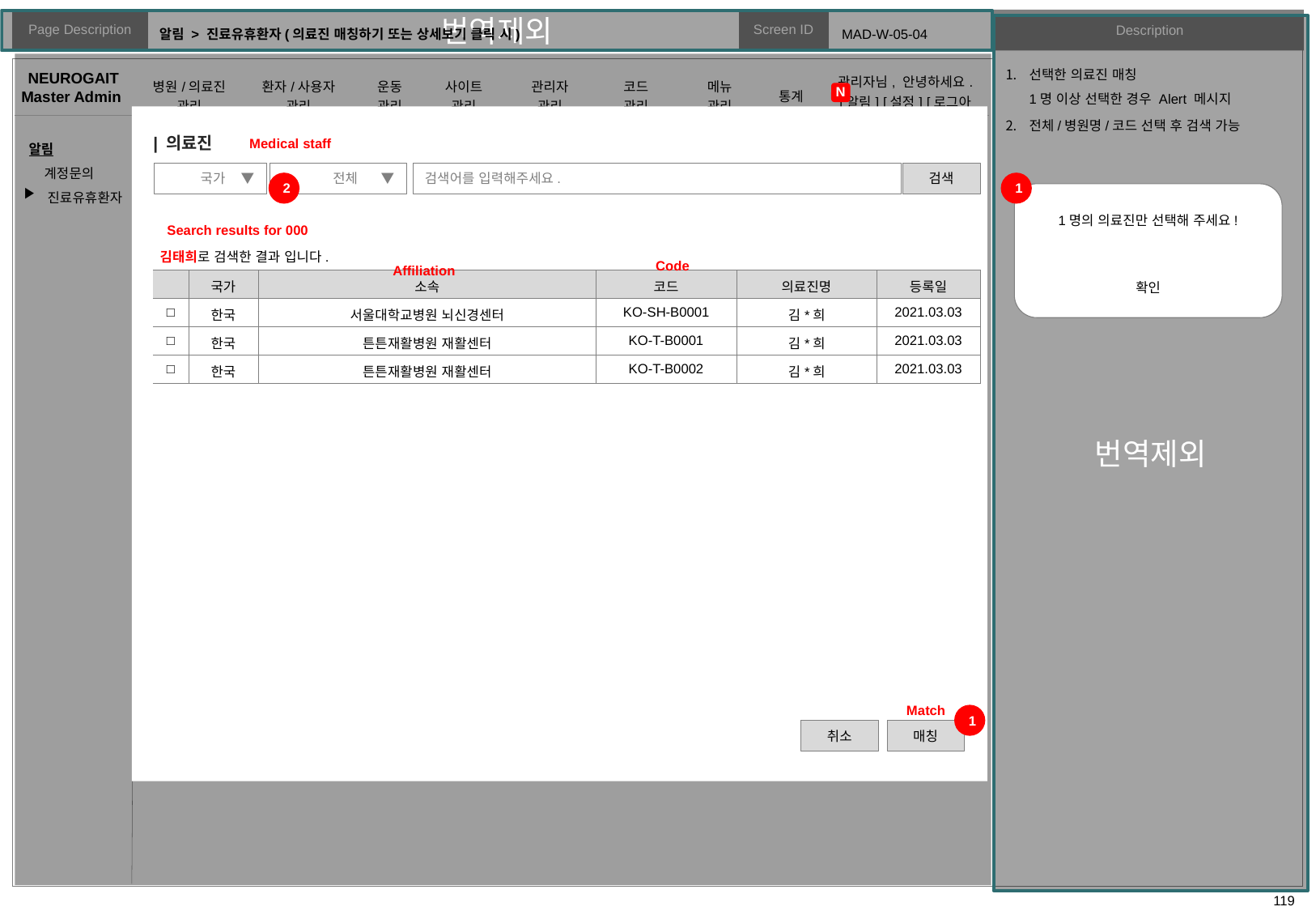

# 알림 > 진료유휴환자(의료진 매칭하기 또는 상세보기 클릭 시)
MAD-W-05-04
선택한 의료진 매칭
1명 이상 선택한 경우 Alert 메시지
전체/병원명/코드 선택 후 검색 가능

| 의료진
Medical staff
국가    ▼
전체      ▼
검색어를 입력해주세요.
검색
2
1
▶

1명의 의료진만 선택해 주세요!
확인
Search results for 000
김태희로 검색한 결과 입니다.
Code
Affiliation
|  | 국가 | 소속 | 코드 | 의료진명 | 등록일 |
| --- | --- | --- | --- | --- | --- |
| □ | 한국 | 서울대학교병원 뇌신경센터 | KO-SH-B0001 | 김\*희 | 2021.03.03 |
| □ | 한국 | 튼튼재활병원 재활센터 | KO-T-B0001 | 김\*희 | 2021.03.03 |
| □ | 한국 | 튼튼재활병원 재활센터 | KO-T-B0002 | 김\*희 | 2021.03.03 |
Match
1
취소
매칭